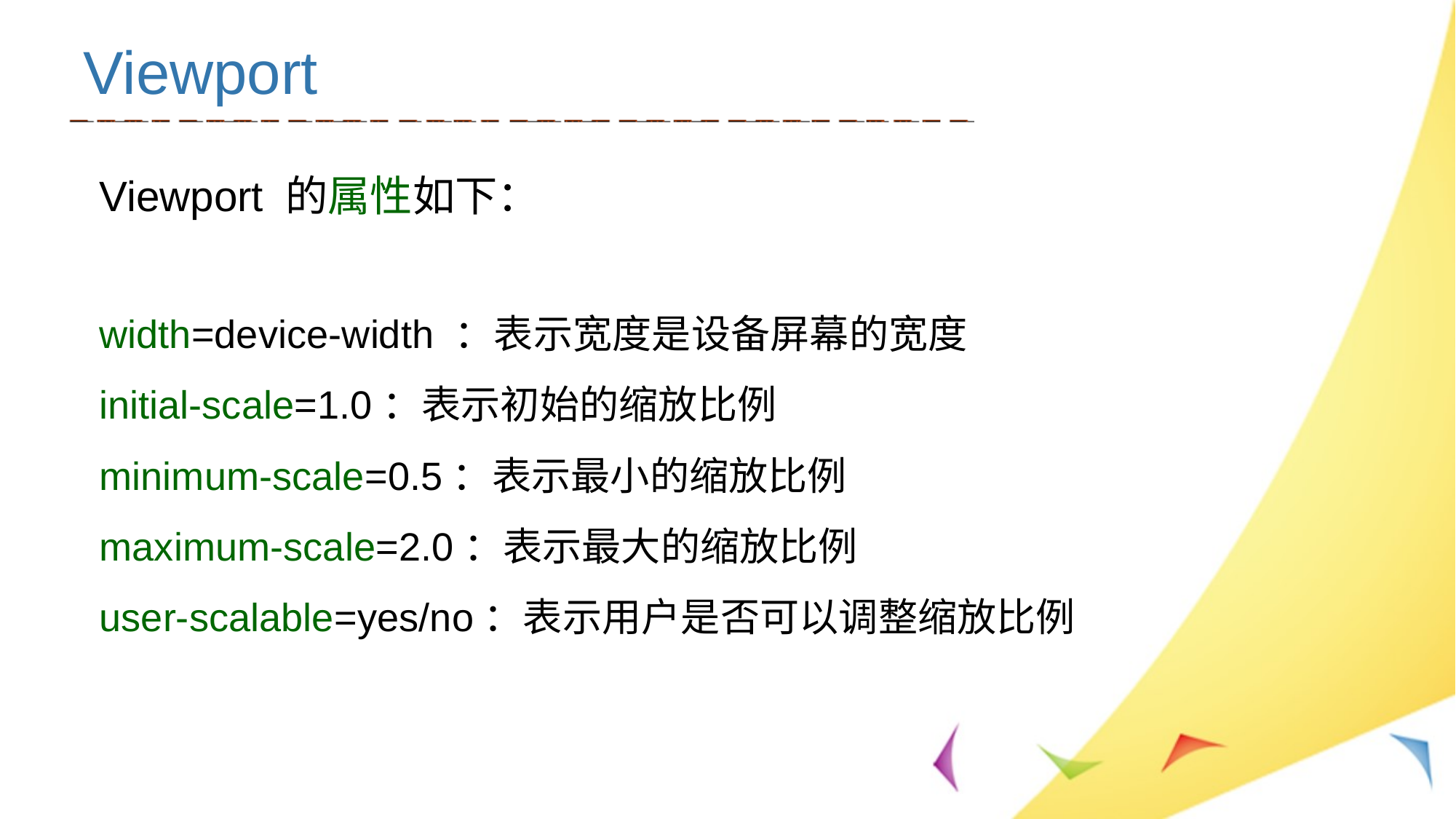

# Viewport
Viewport 的属性如下：

width=device-width ：表示宽度是设备屏幕的宽度
initial-scale=1.0：表示初始的缩放比例
minimum-scale=0.5：表示最小的缩放比例
maximum-scale=2.0：表示最大的缩放比例
user-scalable=yes/no：表示用户是否可以调整缩放比例